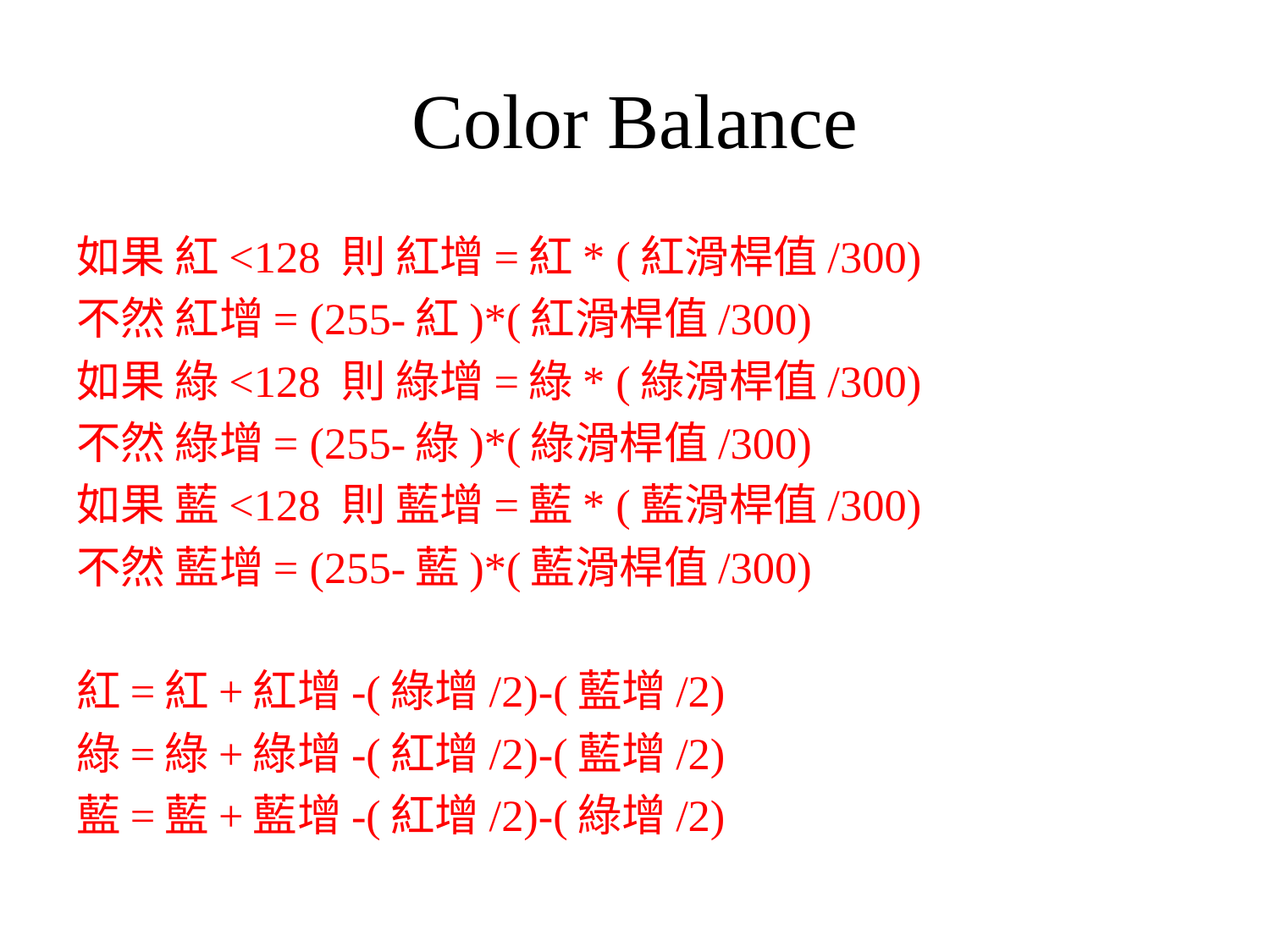

# Color Balance
如果 紅<128 則 紅增=紅* (紅滑桿值/300)
不然 紅增= (255-紅)*(紅滑桿值/300)
如果 綠<128 則 綠增=綠* (綠滑桿值/300)
不然 綠增= (255-綠)*(綠滑桿值/300)
如果 藍<128 則 藍增=藍* (藍滑桿值/300)
不然 藍增= (255-藍)*(藍滑桿值/300)

紅=紅+紅增-(綠增/2)-(藍增/2)
綠=綠+綠增-(紅增/2)-(藍增/2)
藍=藍+藍增-(紅增/2)-(綠增/2)